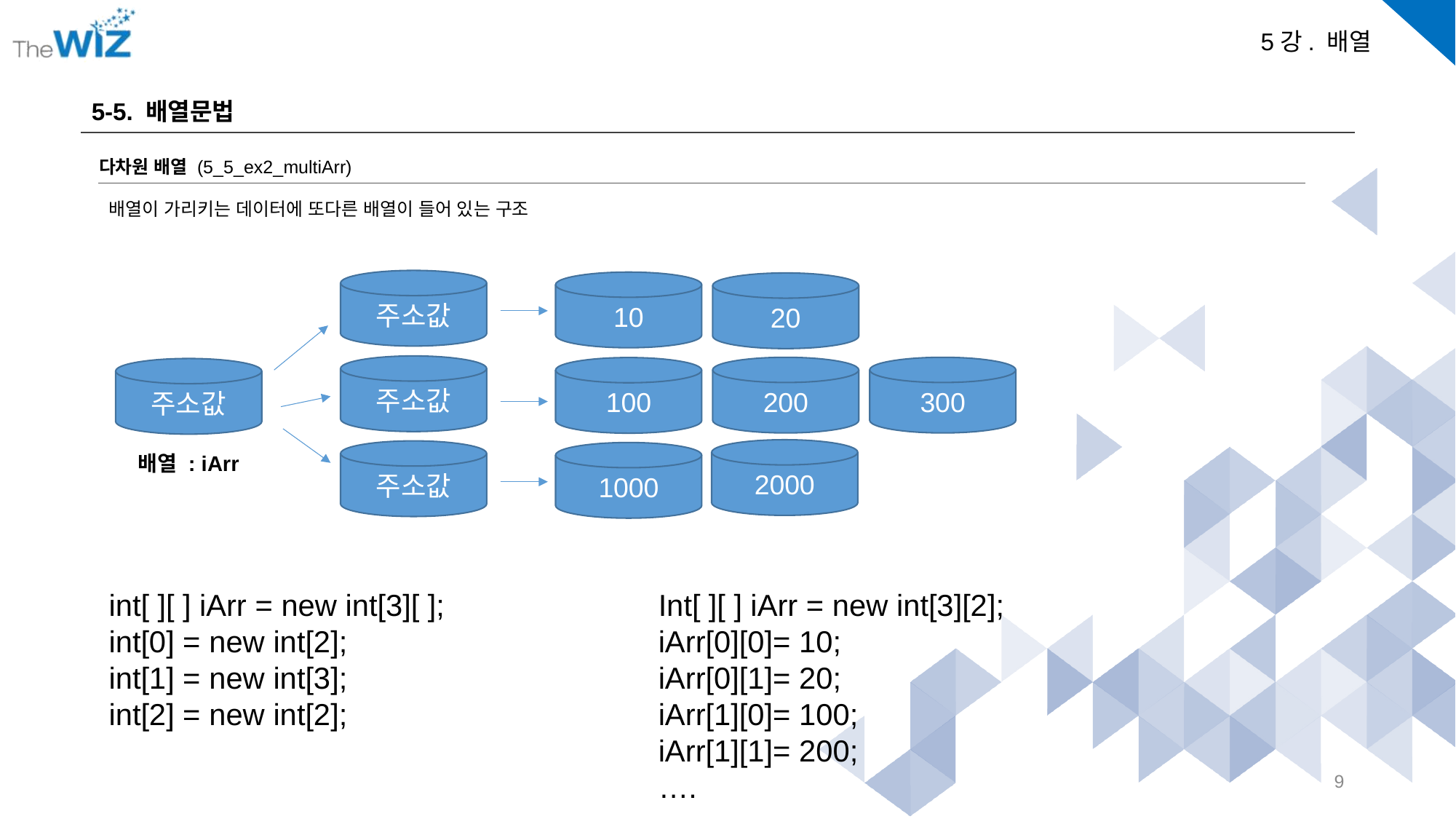

5-5. 배열문법
다차원 배열 (5_5_ex2_multiArr)
배열이 가리키는 데이터에 또다른 배열이 들어 있는 구조
주소값
10
20
주소값
200
300
100
주소값
2000
주소값
1000
배열 : iArr
int[ ][ ] iArr = new int[3][ ];
int[0] = new int[2];
int[1] = new int[3];
int[2] = new int[2];
Int[ ][ ] iArr = new int[3][2];
iArr[0][0]= 10;
iArr[0][1]= 20;
iArr[1][0]= 100;
iArr[1][1]= 200;
….
9